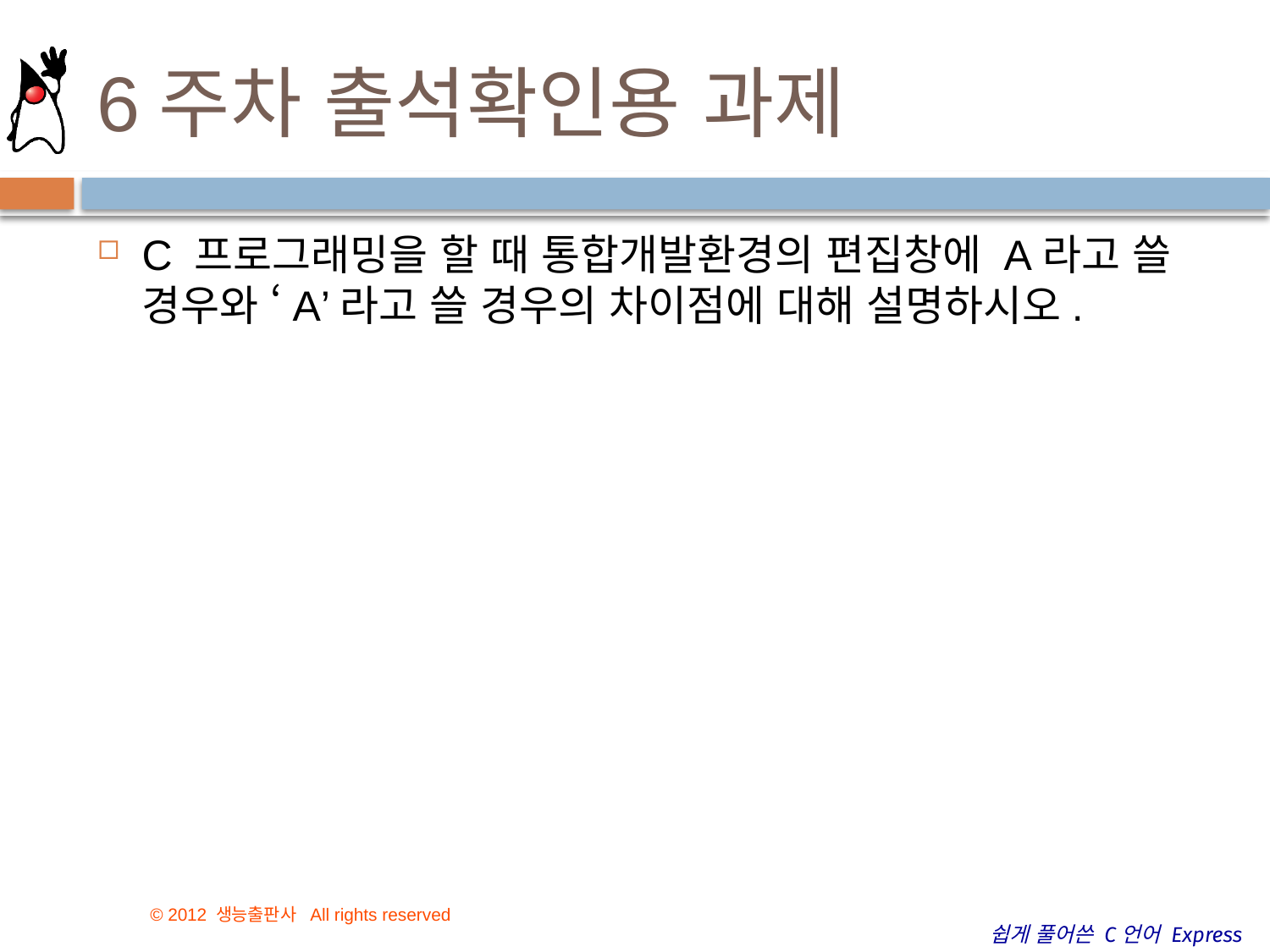

# 6주차 출석확인용 과제
C 프로그래밍을 할 때 통합개발환경의 편집창에 A라고 쓸 경우와 ‘A’라고 쓸 경우의 차이점에 대해 설명하시오.